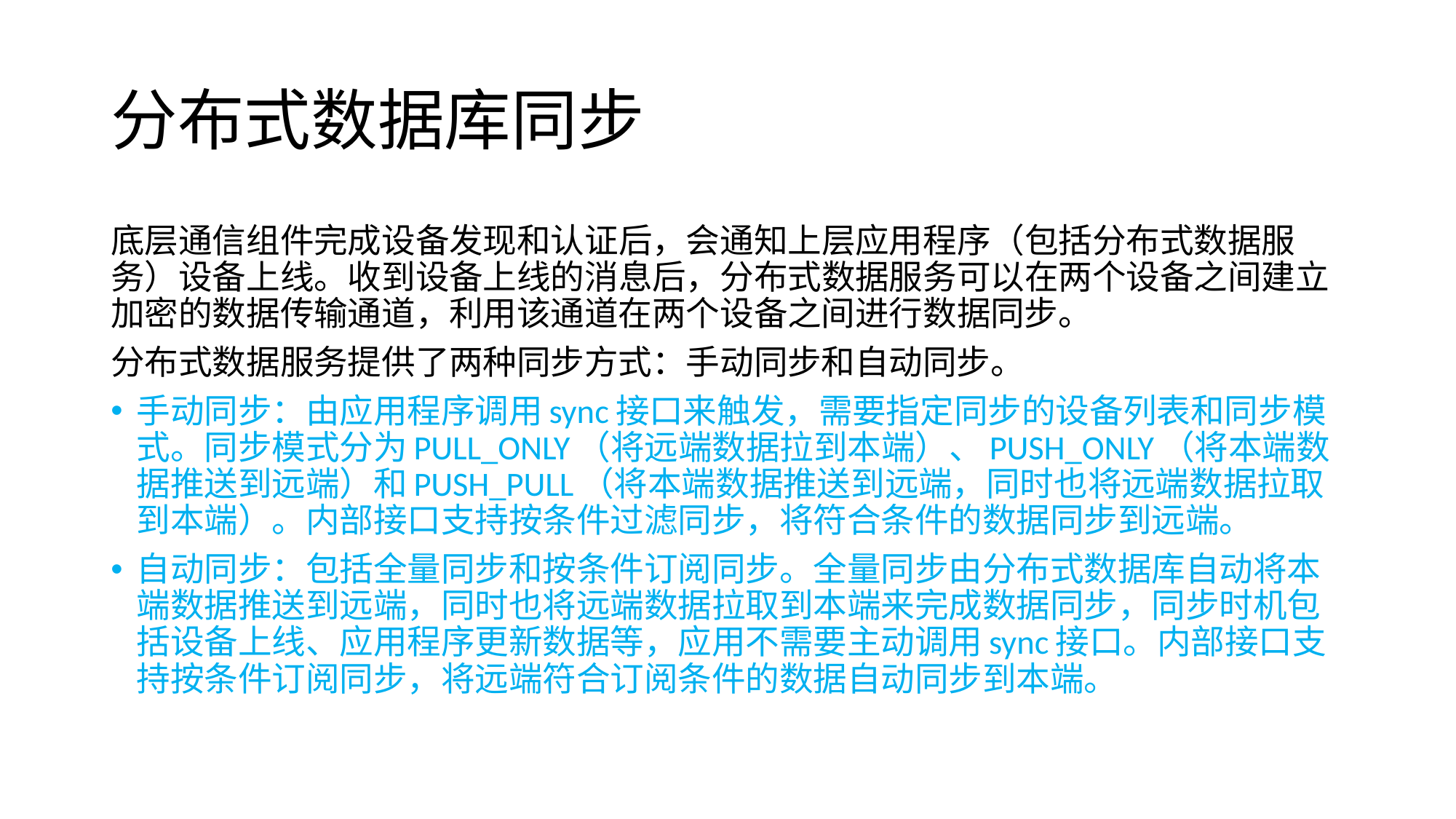

# 分布式数据库同步
底层通信组件完成设备发现和认证后，会通知上层应用程序（包括分布式数据服务）设备上线。收到设备上线的消息后，分布式数据服务可以在两个设备之间建立加密的数据传输通道，利用该通道在两个设备之间进行数据同步。
分布式数据服务提供了两种同步方式：手动同步和自动同步。
手动同步：由应用程序调用sync接口来触发，需要指定同步的设备列表和同步模式。同步模式分为PULL_ONLY（将远端数据拉到本端）、PUSH_ONLY（将本端数据推送到远端）和PUSH_PULL（将本端数据推送到远端，同时也将远端数据拉取到本端）。内部接口支持按条件过滤同步，将符合条件的数据同步到远端。
自动同步：包括全量同步和按条件订阅同步。全量同步由分布式数据库自动将本端数据推送到远端，同时也将远端数据拉取到本端来完成数据同步，同步时机包括设备上线、应用程序更新数据等，应用不需要主动调用sync接口。内部接口支持按条件订阅同步，将远端符合订阅条件的数据自动同步到本端。